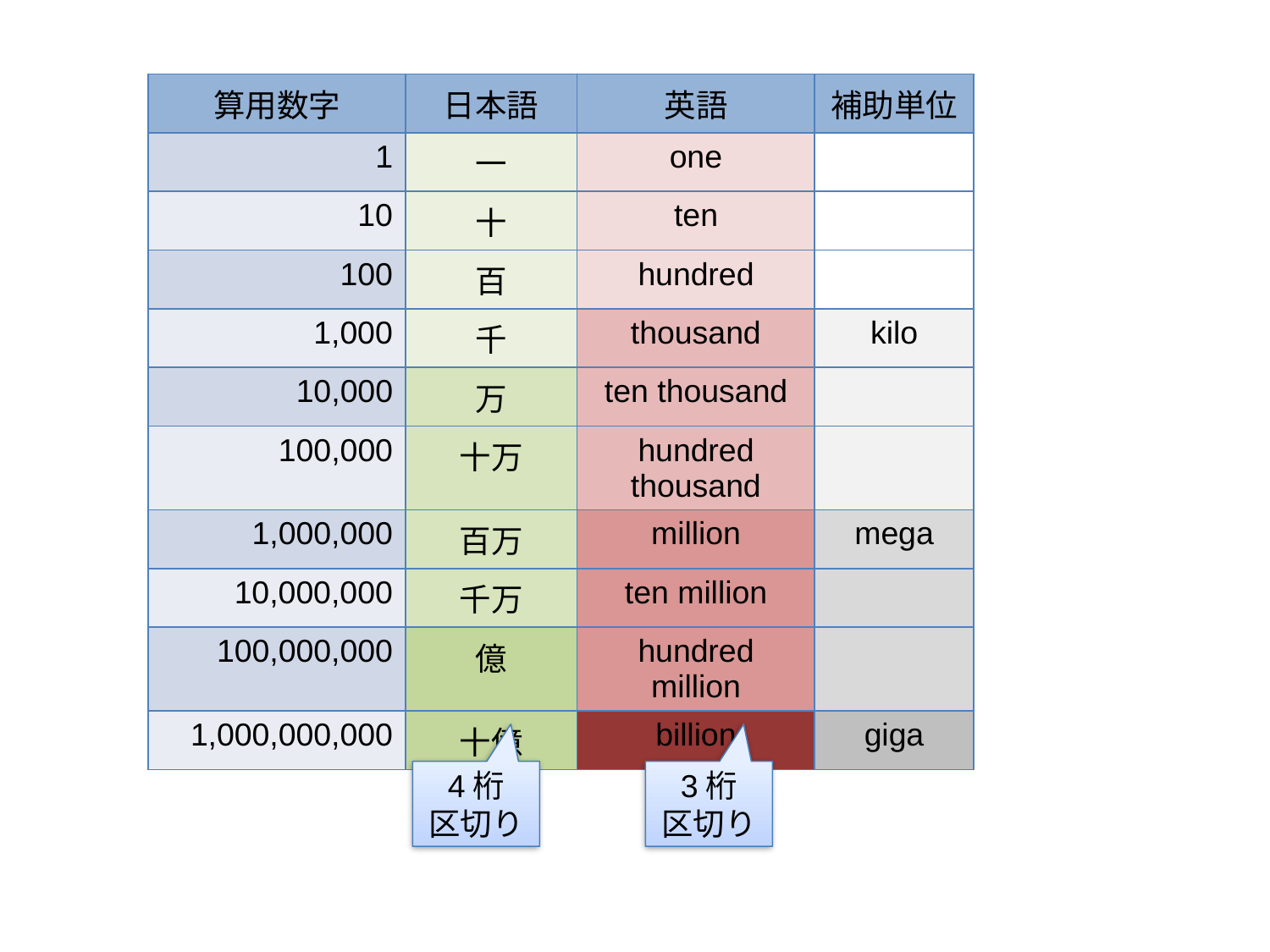

| 算用数字 | 日本語 | 英語 | 補助単位 |
| --- | --- | --- | --- |
| 1 | 一 | one |  |
| 10 | 十 | ten |  |
| 100 | 百 | hundred |  |
| 1,000 | 千 | thousand | kilo |
| 10,000 | 万 | ten thousand |  |
| 100,000 | 十万 | hundred thousand |  |
| 1,000,000 | 百万 | million | mega |
| 10,000,000 | 千万 | ten million |  |
| 100,000,000 | 億 | hundred million |  |
| 1,000,000,000 | 十億 | billion | giga |
4桁
区切り
3桁
区切り